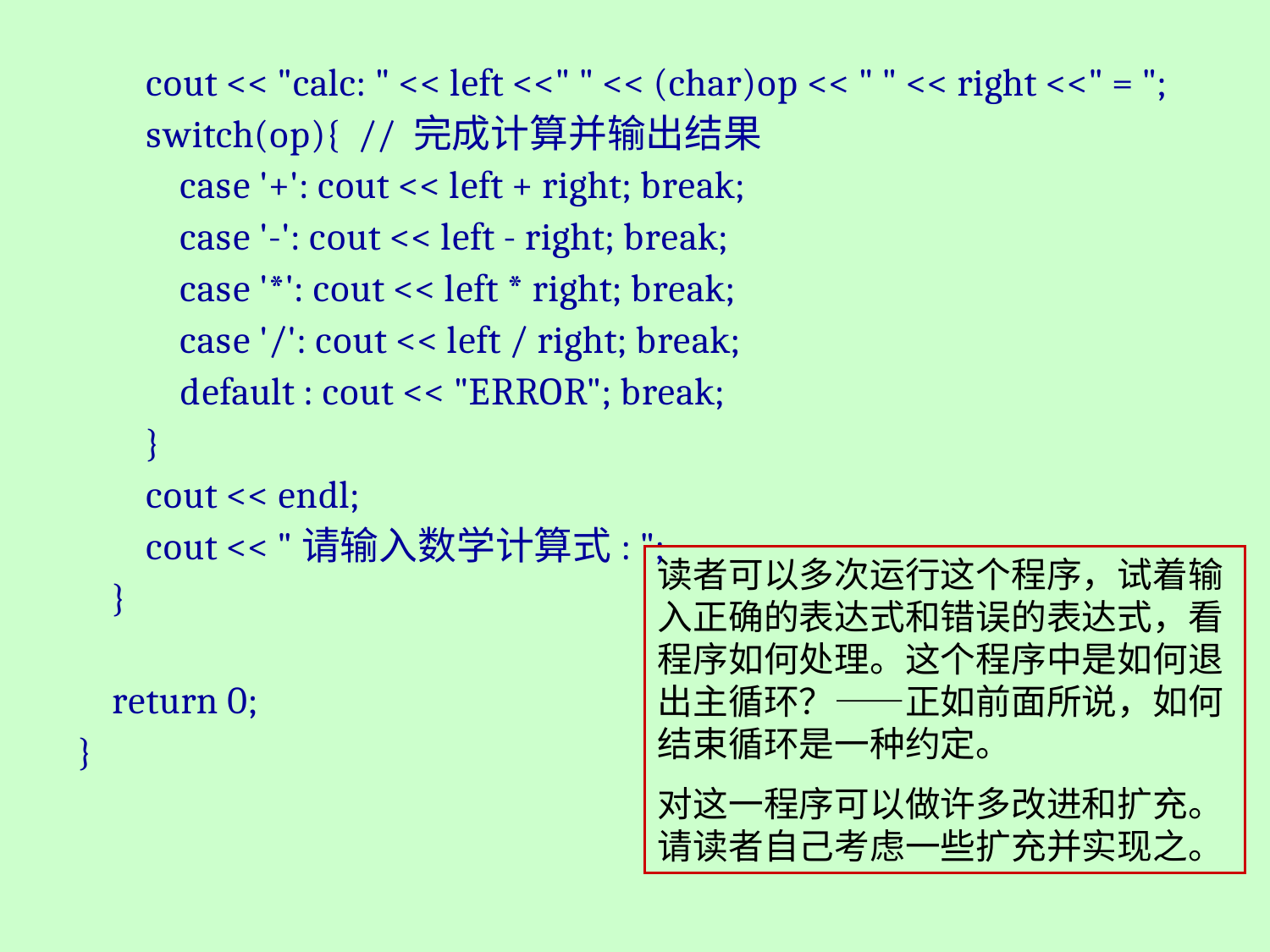

cout << "calc: " << left <<" " << (char)op << " " << right <<" = ";
        switch(op){  // 完成计算并输出结果
            case '+': cout << left + right; break;
            case '-': cout << left - right; break;
            case '*': cout << left * right; break;
            case '/': cout << left / right; break;
            default : cout << "ERROR"; break;
        }
        cout << endl;
        cout << "请输入数学计算式: ";
    }

    return 0;
}

读者可以多次运行这个程序，试着输入正确的表达式和错误的表达式，看程序如何处理。这个程序中是如何退出主循环？——正如前面所说，如何结束循环是一种约定。
对这一程序可以做许多改进和扩充。请读者自己考虑一些扩充并实现之。
105